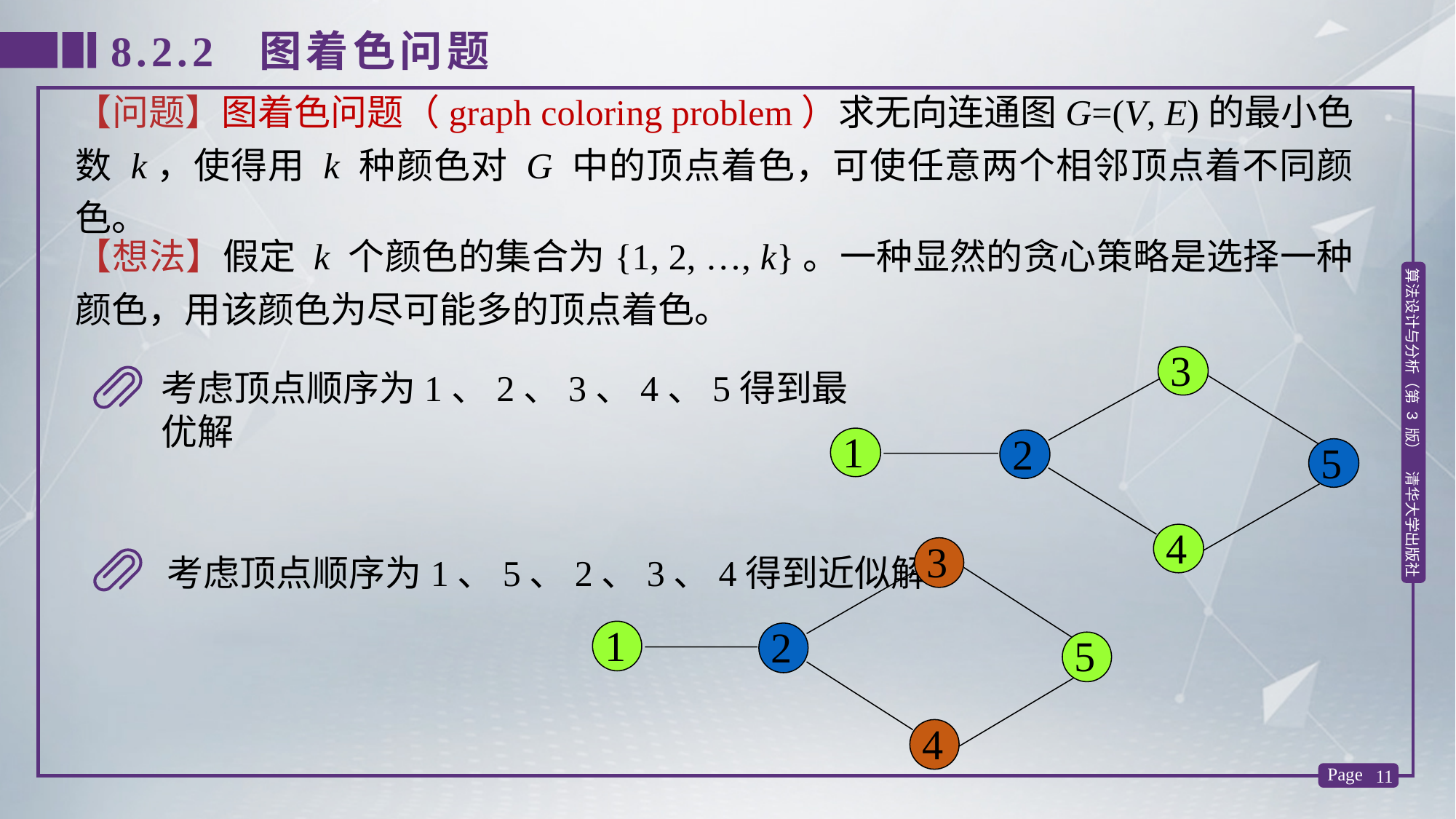

8.2.2  图着色问题
【问题】图着色问题（graph coloring problem）求无向连通图G=(V, E)的最小色数 k，使得用 k 种颜色对 G 中的顶点着色，可使任意两个相邻顶点着不同颜色。
【想法】假定 k 个颜色的集合为{1, 2, …, k}。一种显然的贪心策略是选择一种颜色，用该颜色为尽可能多的顶点着色。
3

1
2
5

4
考虑顶点顺序为1、2、3、4、5得到最优解

3

1
2
5

4

 考虑顶点顺序为1、5、2、3、4得到近似解